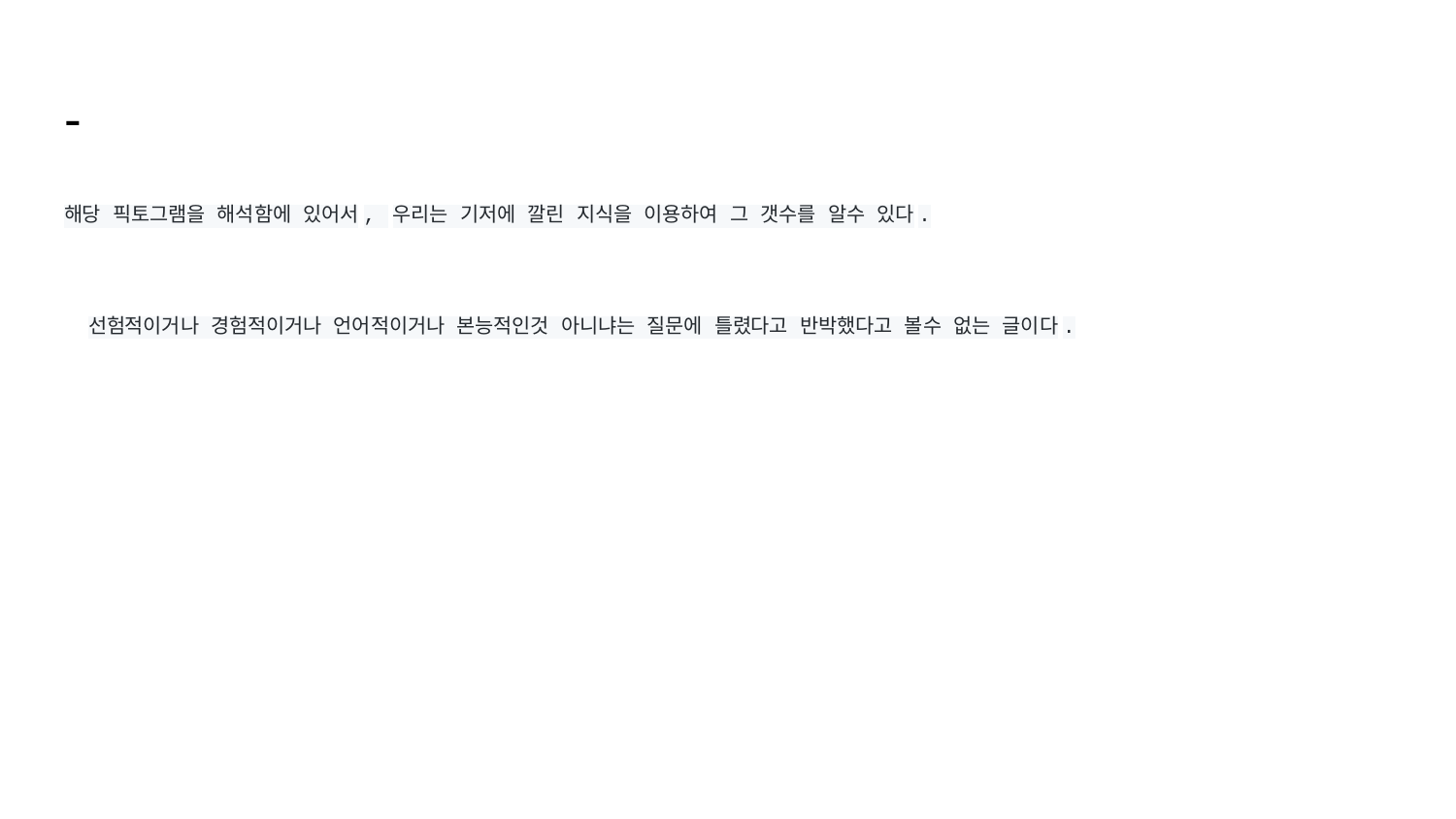

# -
해당 픽토그램을 해석함에 있어서, 우리는 기저에 깔린 지식을 이용하여 그 갯수를 알수 있다.

선험적이거나 경험적이거나 언어적이거나 본능적인것 아니냐는 질문에 틀렸다고 반박했다고 볼수 없는 글이다.